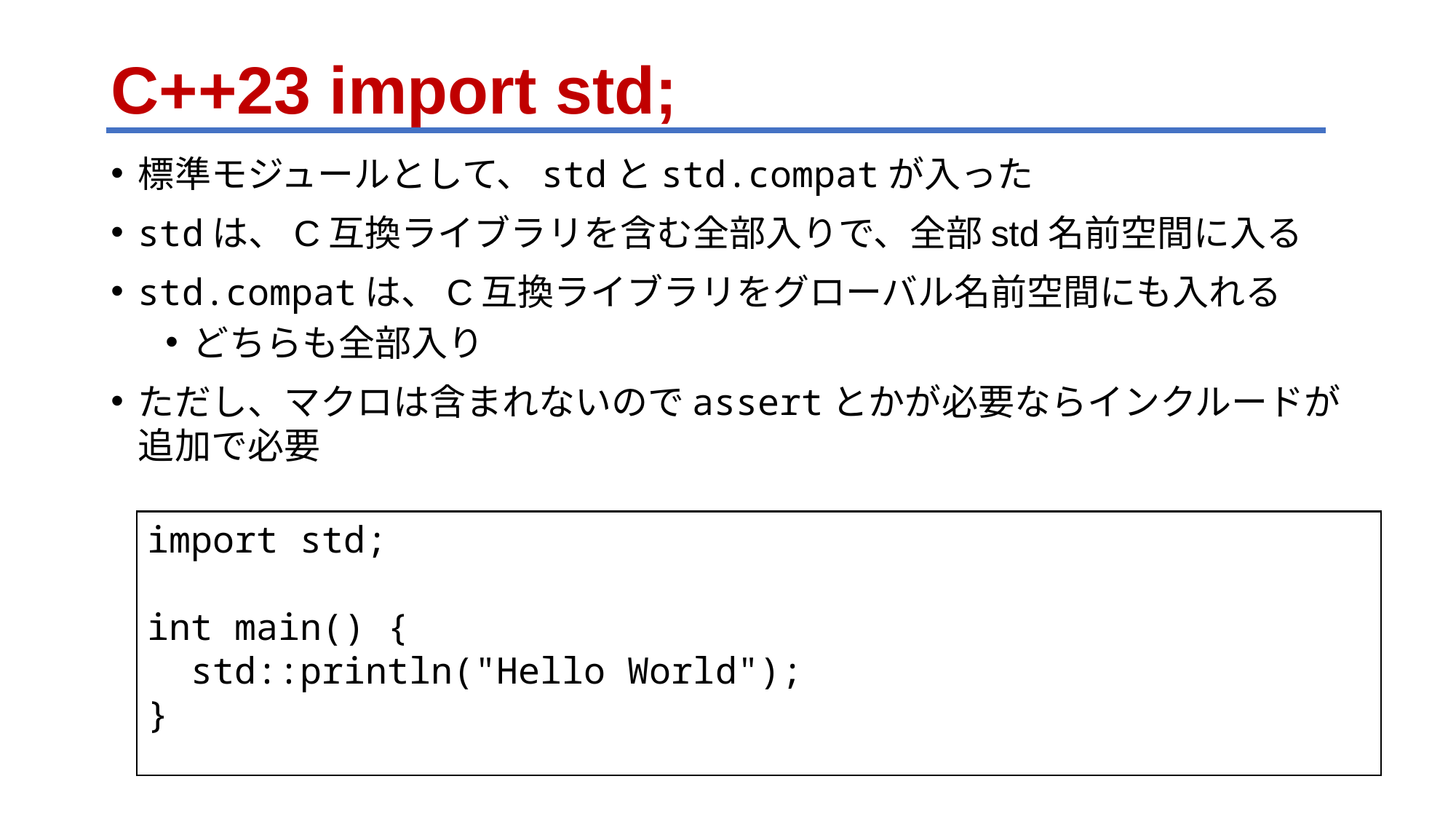

# C++23 import std;
標準モジュールとして、stdとstd.compatが入った
stdは、C互換ライブラリを含む全部入りで、全部std名前空間に入る
std.compatは、C互換ライブラリをグローバル名前空間にも入れる
どちらも全部入り
ただし、マクロは含まれないのでassertとかが必要ならインクルードが
追加で必要
import std;

int main() {
  std::println("Hello World");
}